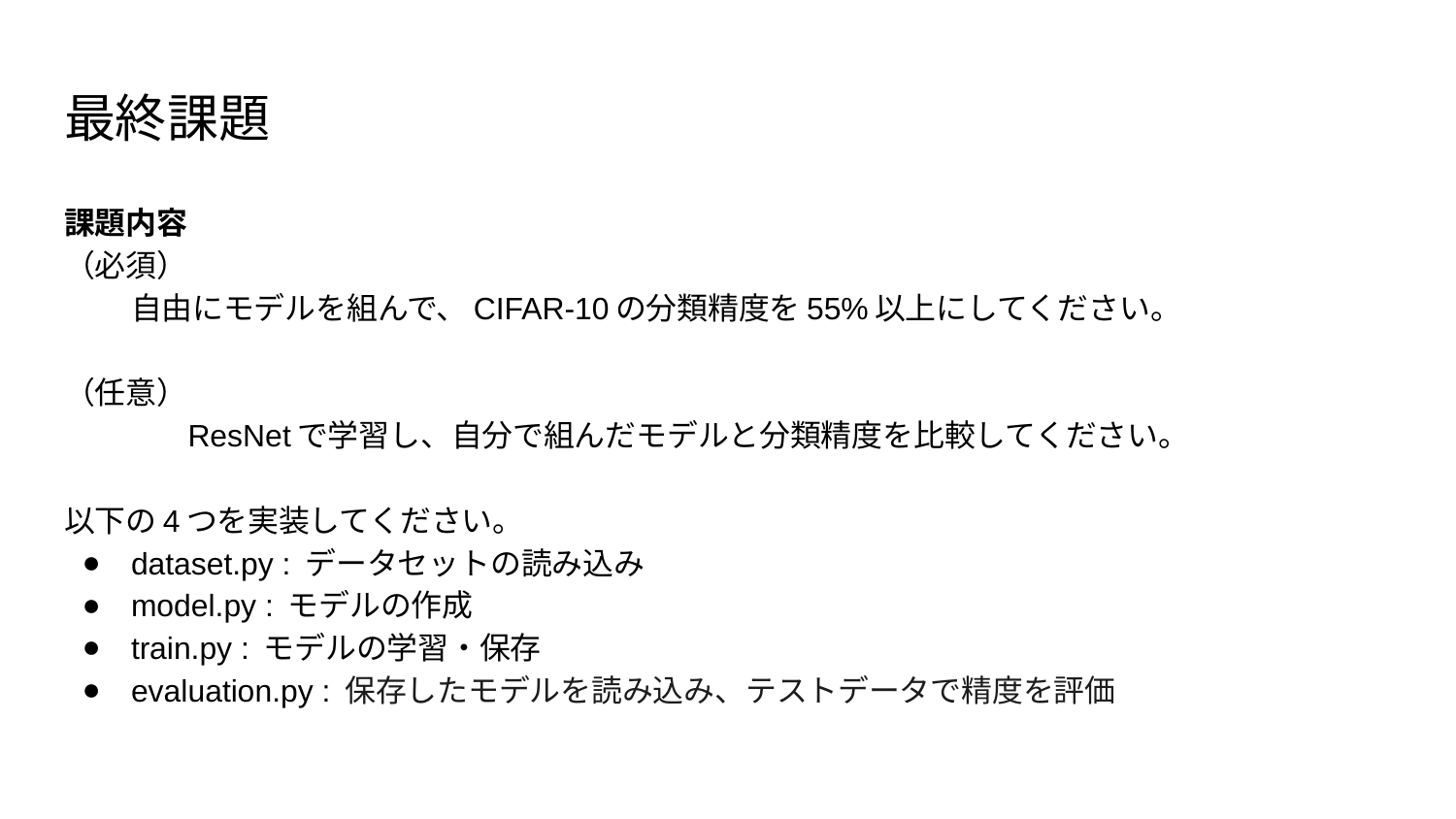

# 最終課題
課題内容
（必須）
自由にモデルを組んで、CIFAR-10の分類精度を55%以上にしてください。

（任意）
	ResNetで学習し、自分で組んだモデルと分類精度を比較してください。

以下の4つを実装してください。
dataset.py : データセットの読み込み
model.py : モデルの作成
train.py : モデルの学習・保存
evaluation.py : 保存したモデルを読み込み、テストデータで精度を評価